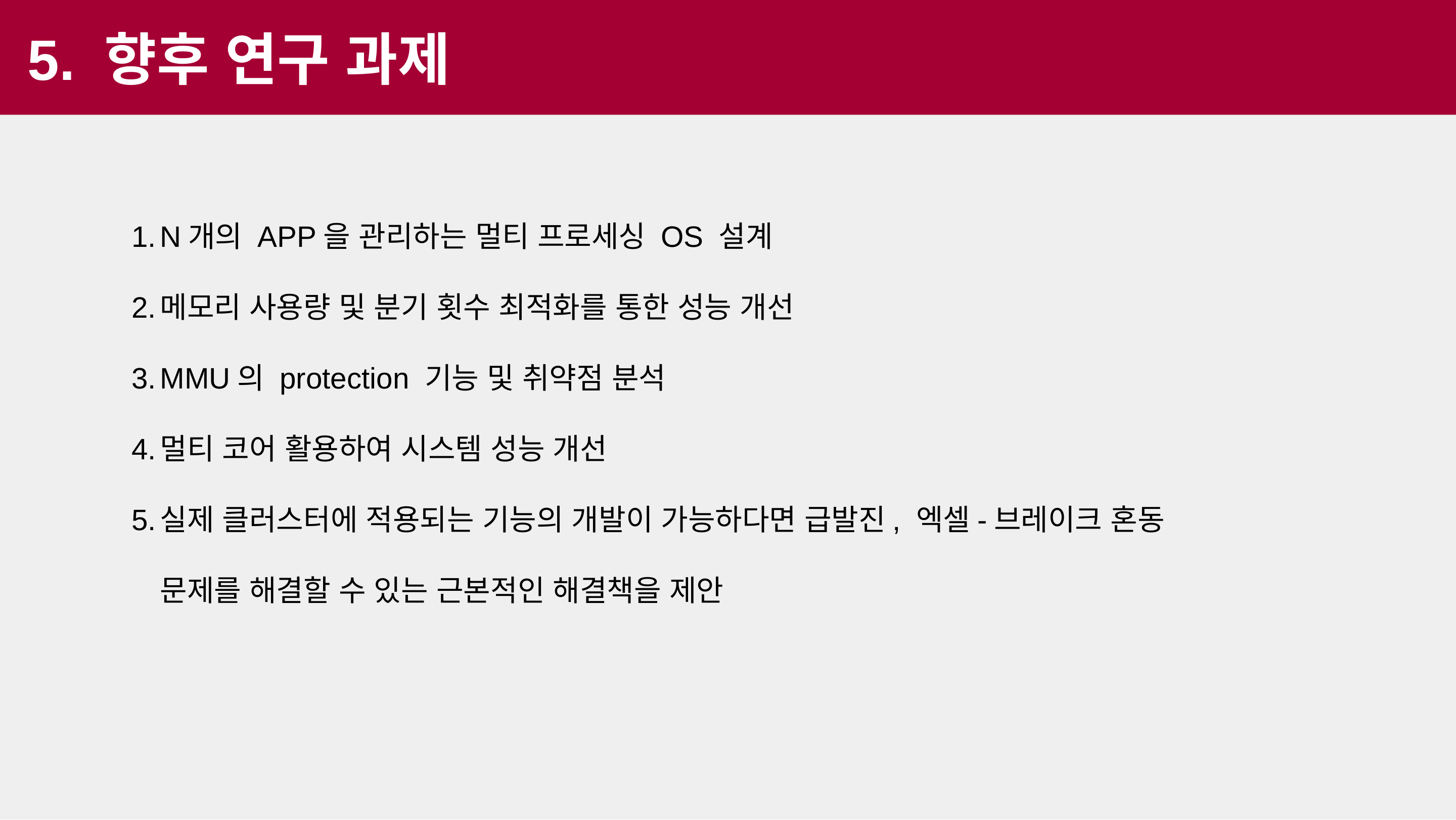

5. 향후 연구 과제
N개의 APP을 관리하는 멀티 프로세싱 OS 설계
메모리 사용량 및 분기 횟수 최적화를 통한 성능 개선
MMU의 protection 기능 및 취약점 분석
멀티 코어 활용하여 시스템 성능 개선
실제 클러스터에 적용되는 기능의 개발이 가능하다면 급발진, 엑셀-브레이크 혼동 문제를 해결할 수 있는 근본적인 해결책을 제안